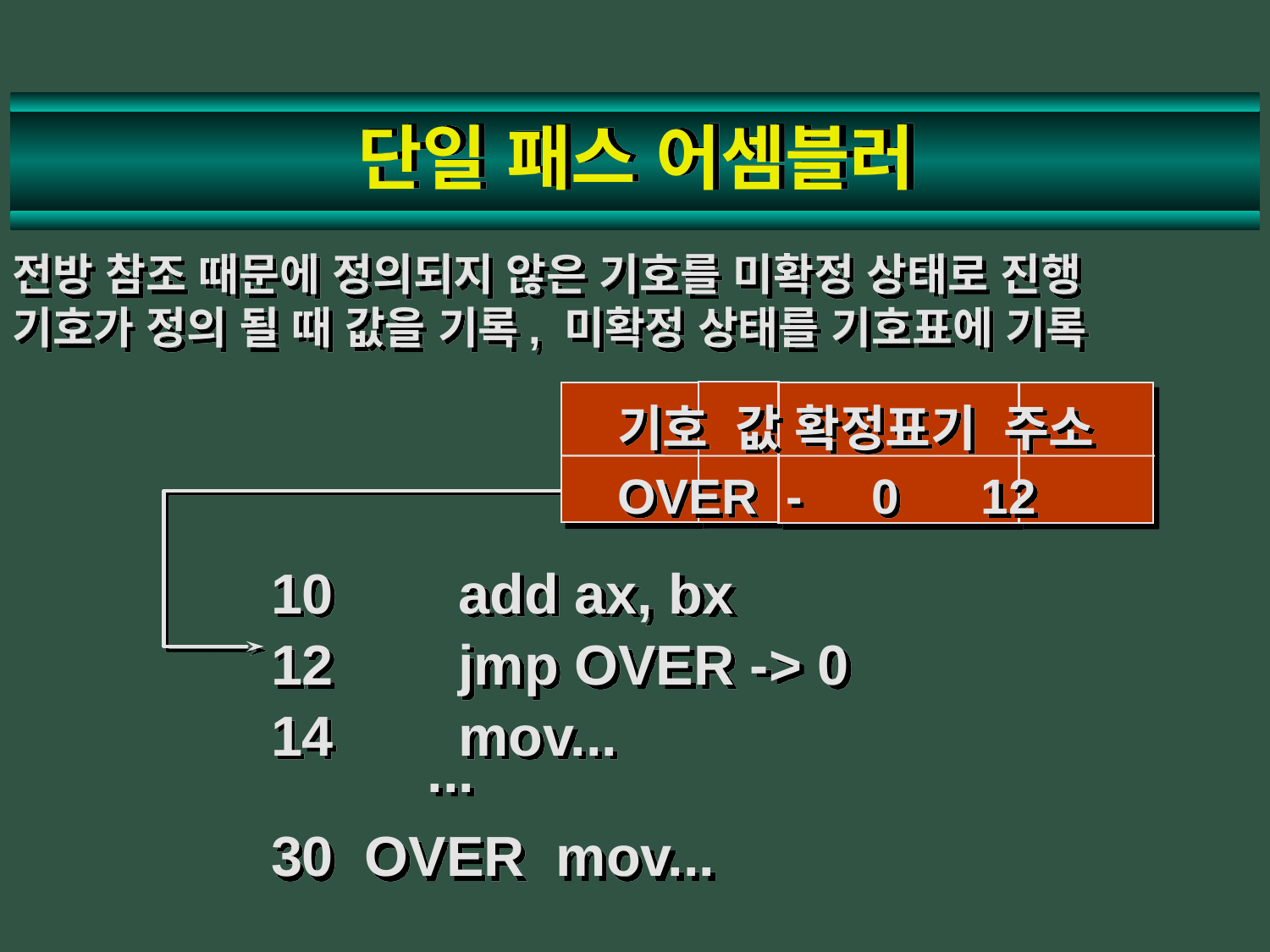

# 단일 패스 어셈블러
전방 참조 때문에 정의되지 않은 기호를 미확정 상태로 진행
기호가 정의 될 때 값을 기록, 미확정 상태를 기호표에 기록

기호  값 확정표기  주소
OVER   -     0      12

10        add ax, bx
12        jmp OVER -> 0
14        mov...
          ...
30  OVER  mov...